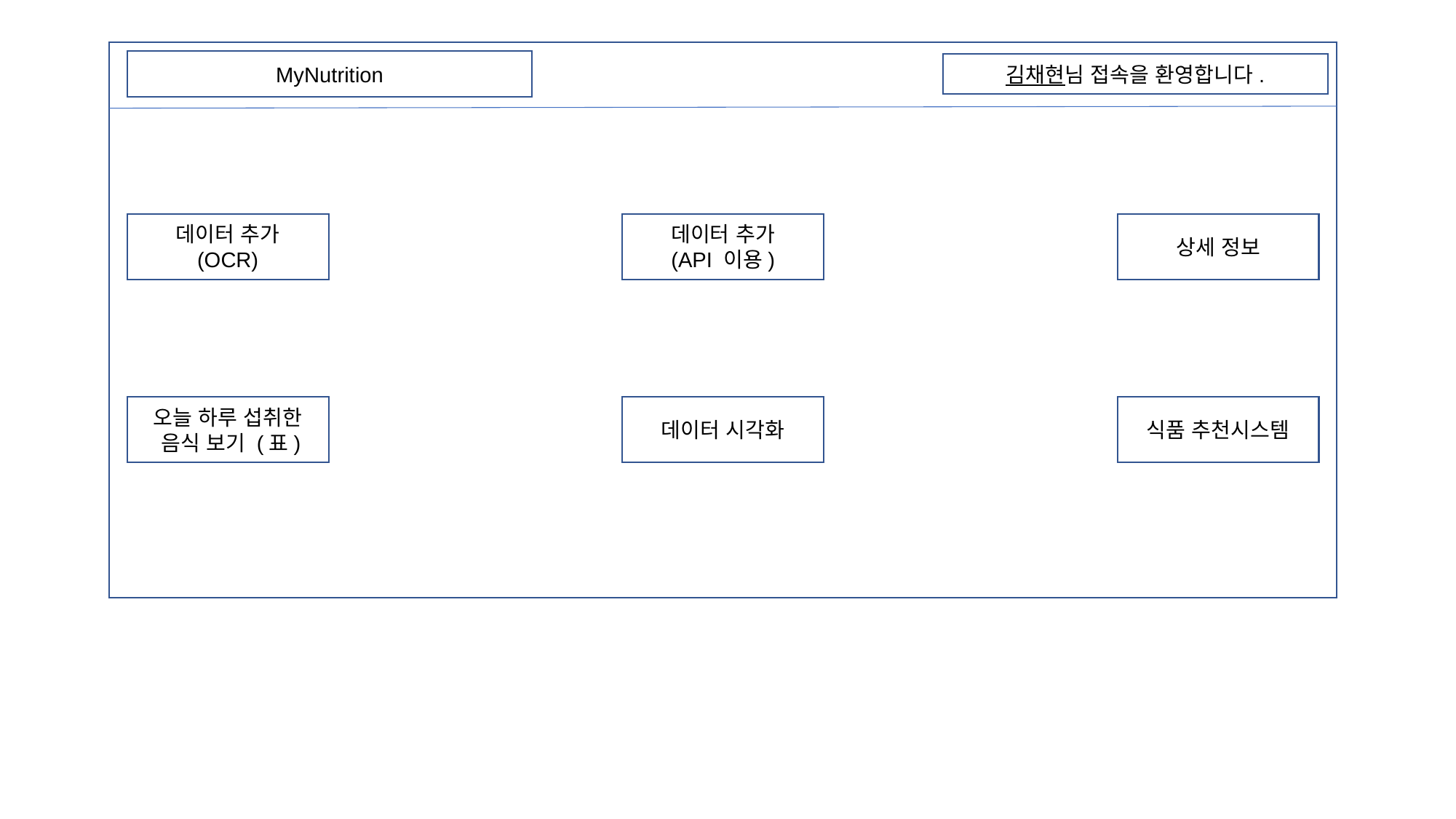

MyNutrition
김채현님 접속을 환영합니다.
데이터 추가
(OCR)
데이터 추가
(API 이용)
상세 정보
오늘 하루 섭취한
 음식 보기 (표)
데이터 시각화
식품 추천시스템